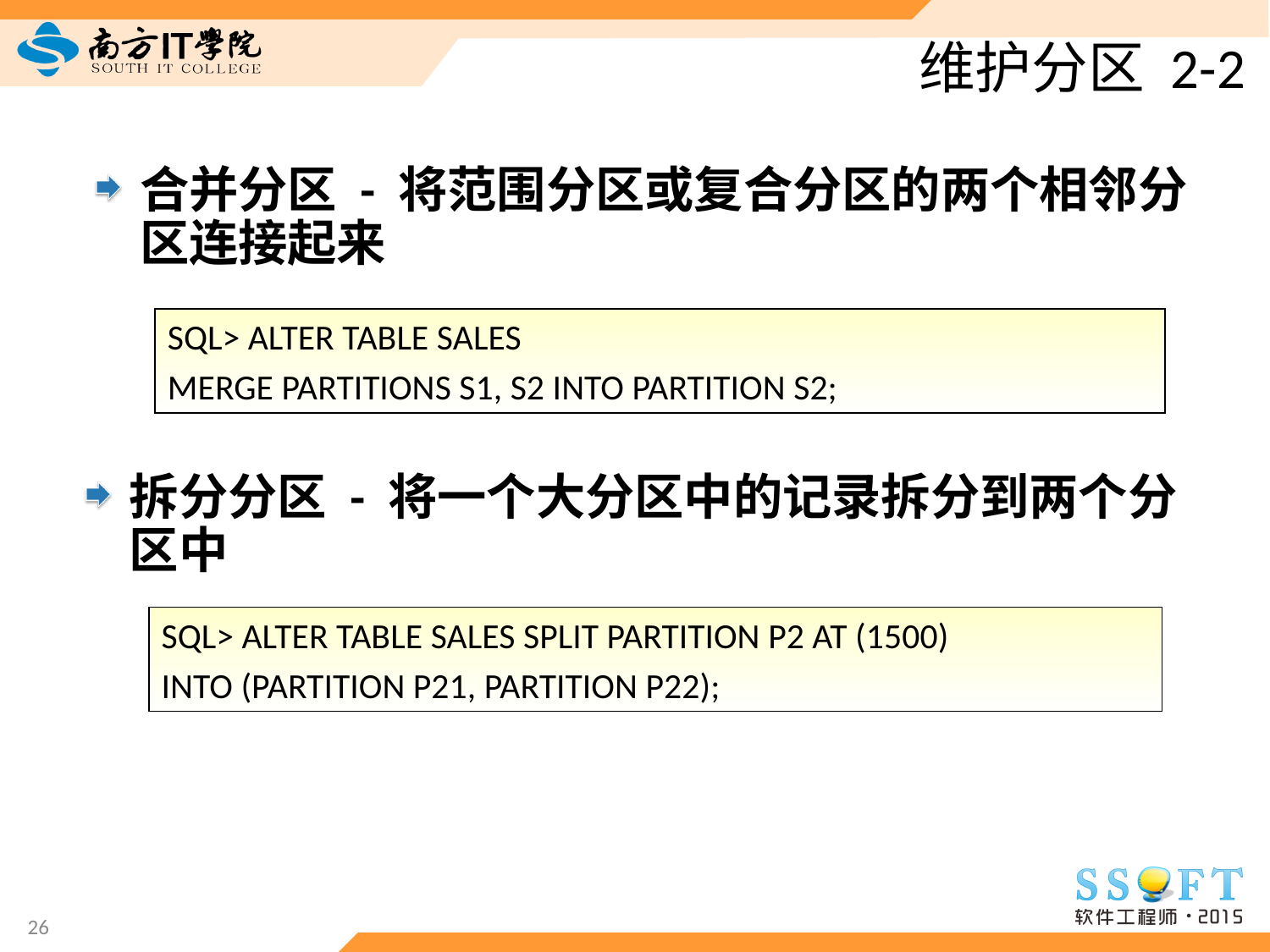

# 维护分区 2-2
合并分区 - 将范围分区或复合分区的两个相邻分区连接起来
SQL> ALTER TABLE SALES
MERGE PARTITIONS S1, S2 INTO PARTITION S2;
拆分分区 - 将一个大分区中的记录拆分到两个分区中
SQL> ALTER TABLE SALES SPLIT PARTITION P2 AT (1500)
INTO (PARTITION P21, PARTITION P22);
26